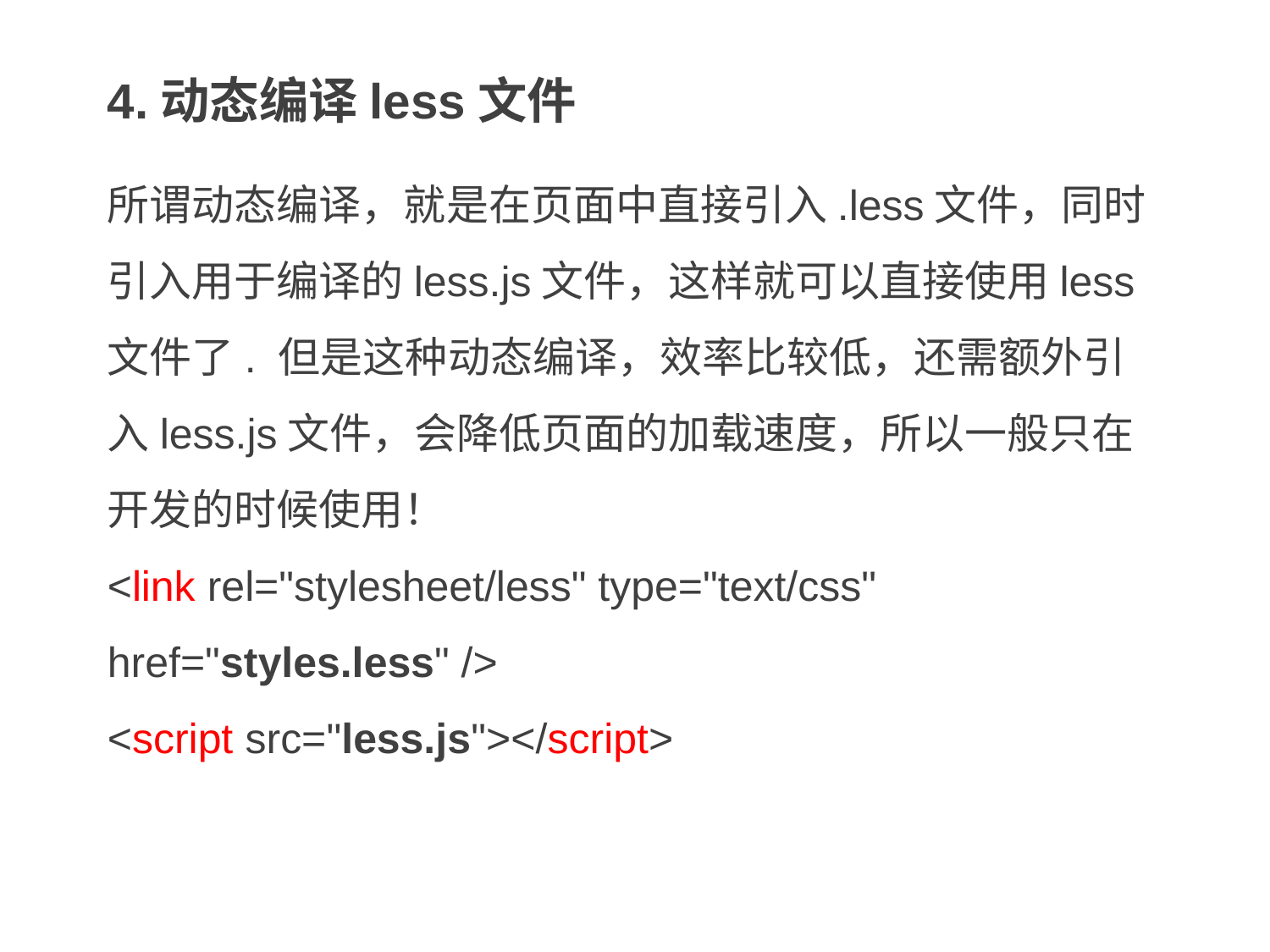

4.动态编译less文件
所谓动态编译，就是在页面中直接引入.less文件，同时引入用于编译的less.js文件，这样就可以直接使用less文件了. 但是这种动态编译，效率比较低，还需额外引入less.js文件，会降低页面的加载速度，所以一般只在开发的时候使用！
<link rel="stylesheet/less" type="text/css" href="styles.less" />
<script src="less.js"></script>